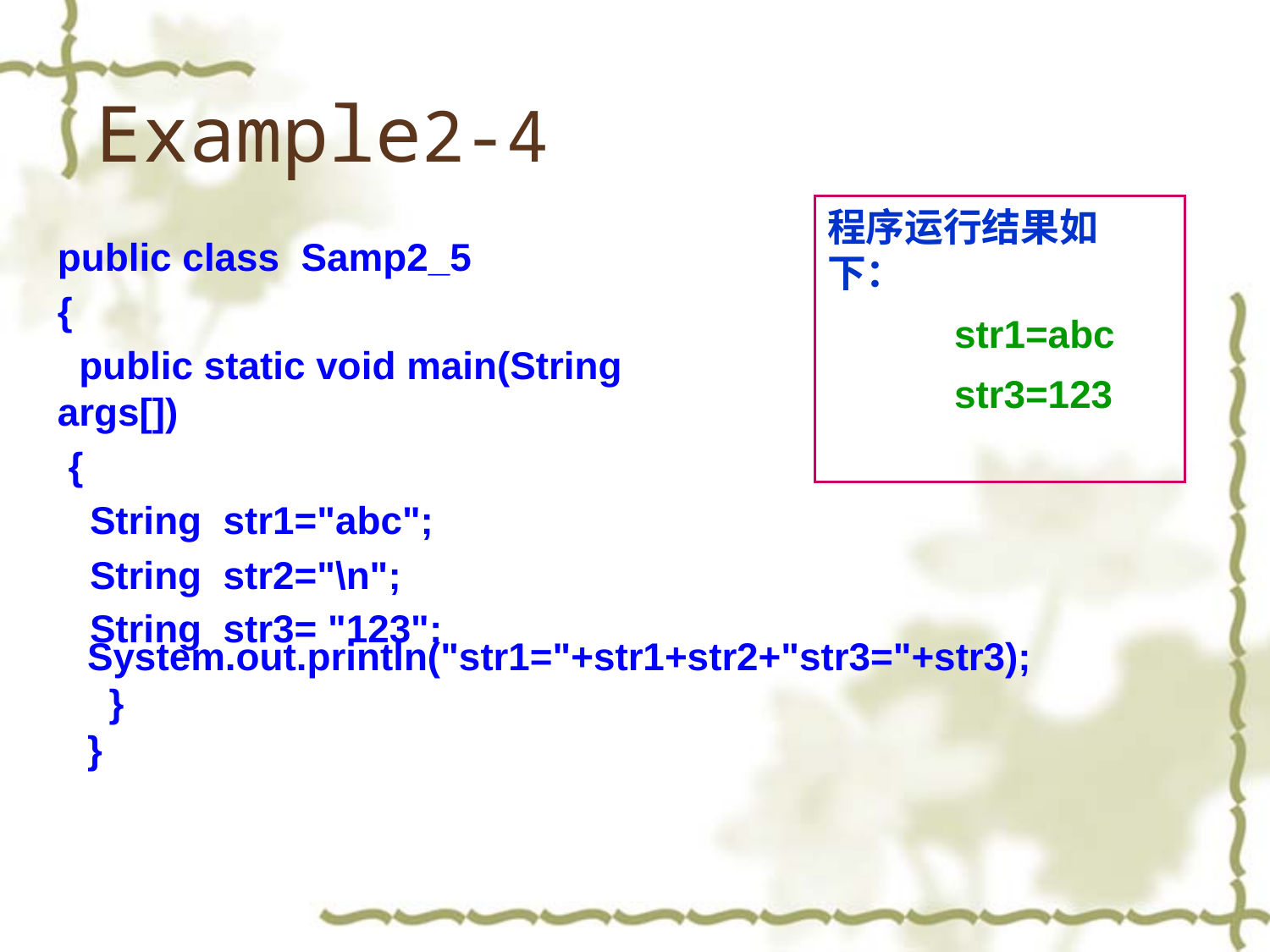

# Example2-4
程序运行结果如下：
str1=abc
str3=123

public class  Samp2_5
{
  public static void main(String args[])
 {
   String  str1="abc";
   String  str2="\n";
   String  str3= "123";
System.out.println("str1="+str1+str2+"str3="+str3);
  }
}